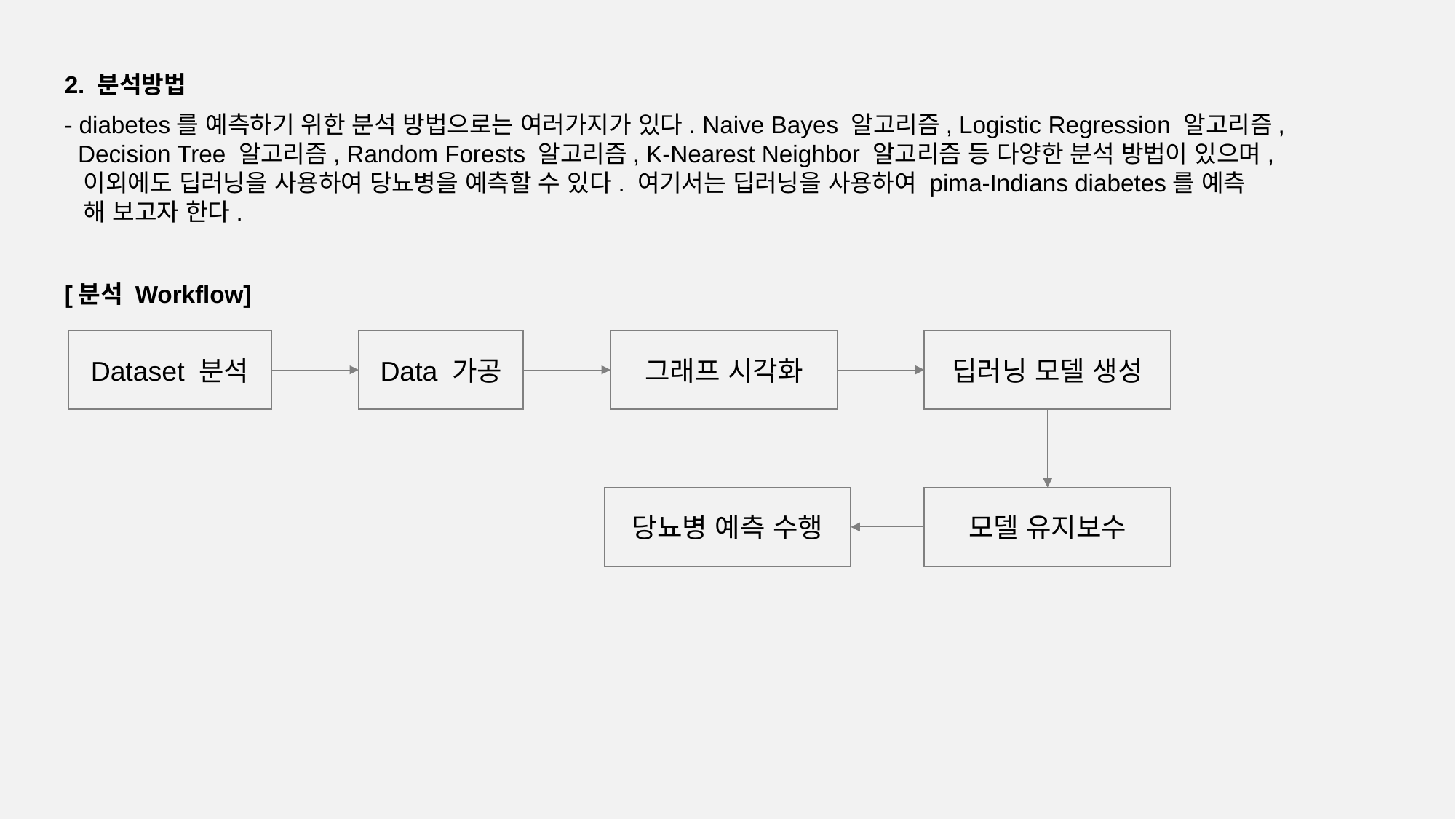

2. 분석방법
 - diabetes를 예측하기 위한 분석 방법으로는 여러가지가 있다. Naive Bayes 알고리즘, Logistic Regression 알고리즘,
   Decision Tree 알고리즘, Random Forests 알고리즘, K-Nearest Neighbor 알고리즘 등 다양한 분석 방법이 있으며,
   이외에도 딥러닝을 사용하여 당뇨병을 예측할 수 있다. 여기서는 딥러닝을 사용하여 pima-Indians diabetes를 예측
   해 보고자 한다.
 [분석 Workflow]
Dataset 분석
Data 가공
그래프 시각화
딥러닝 모델 생성
당뇨병 예측 수행
모델 유지보수